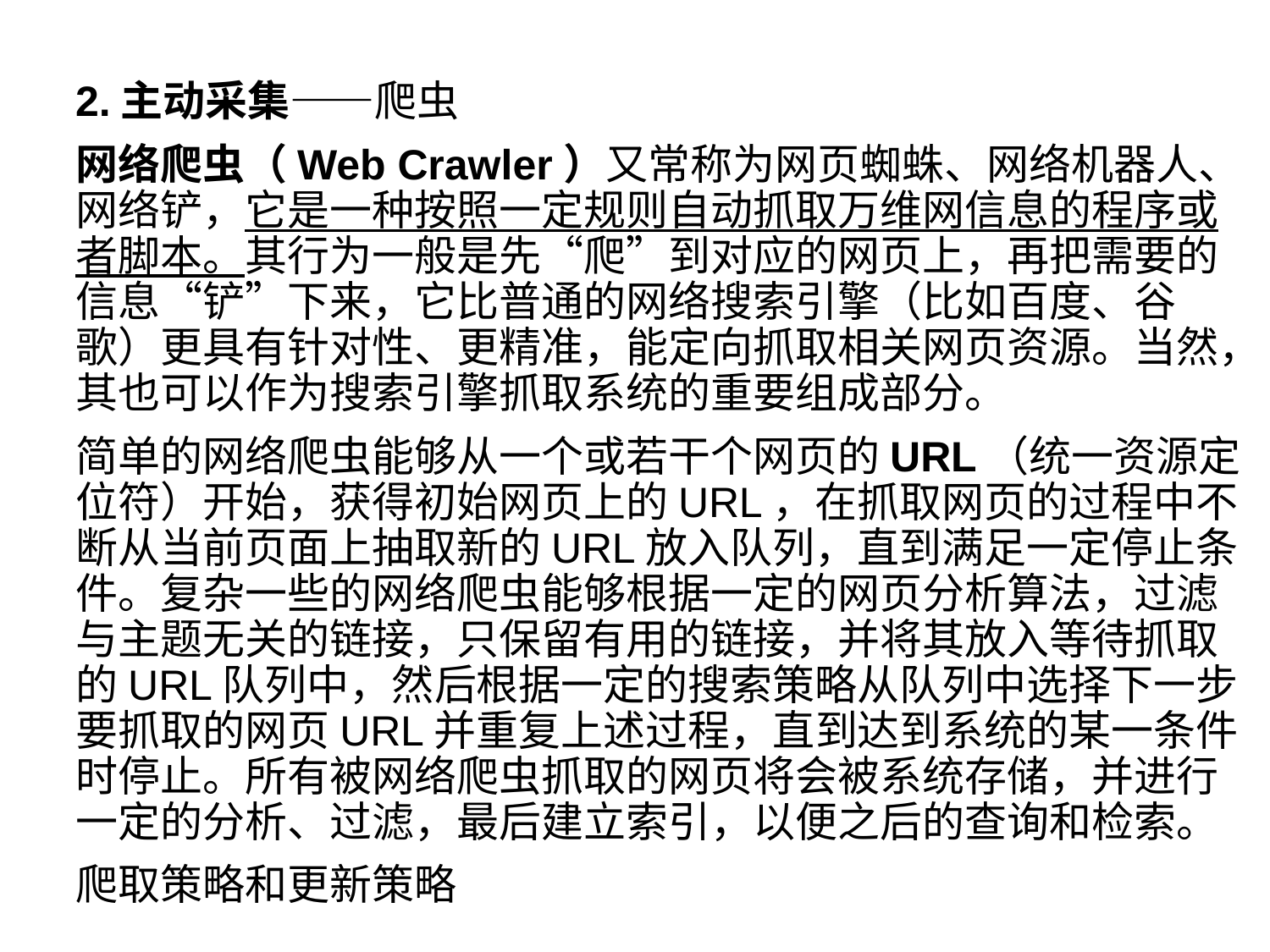

2.主动采集——爬虫
网络爬虫（Web Crawler）又常称为网页蜘蛛、网络机器人、网络铲，它是一种按照一定规则自动抓取万维网信息的程序或者脚本。其行为一般是先“爬”到对应的网页上，再把需要的信息“铲”下来，它比普通的网络搜索引擎（比如百度、谷歌）更具有针对性、更精准，能定向抓取相关网页资源。当然，其也可以作为搜索引擎抓取系统的重要组成部分。
简单的网络爬虫能够从一个或若干个网页的URL（统一资源定位符）开始，获得初始网页上的URL，在抓取网页的过程中不断从当前页面上抽取新的URL放入队列，直到满足一定停止条件。复杂一些的网络爬虫能够根据一定的网页分析算法，过滤与主题无关的链接，只保留有用的链接，并将其放入等待抓取的URL队列中，然后根据一定的搜索策略从队列中选择下一步要抓取的网页URL并重复上述过程，直到达到系统的某一条件时停止。所有被网络爬虫抓取的网页将会被系统存储，并进行一定的分析、过滤，最后建立索引，以便之后的查询和检索。
爬取策略和更新策略